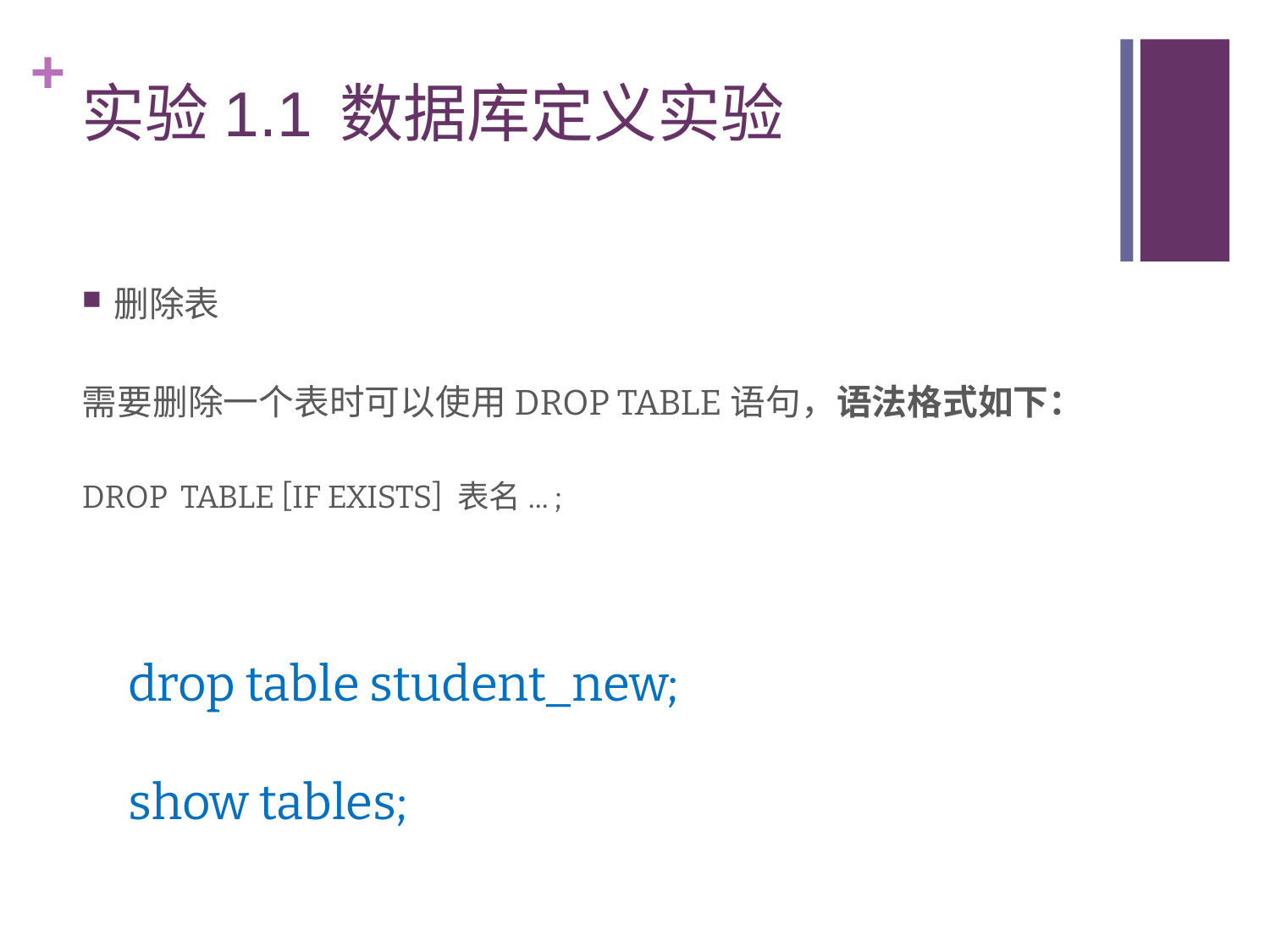

# 实验1.1 数据库定义实验
删除表
需要删除一个表时可以使用DROP TABLE语句，语法格式如下：
DROP  TABLE [IF EXISTS] 表名... ;

drop table student_new;

show tables;